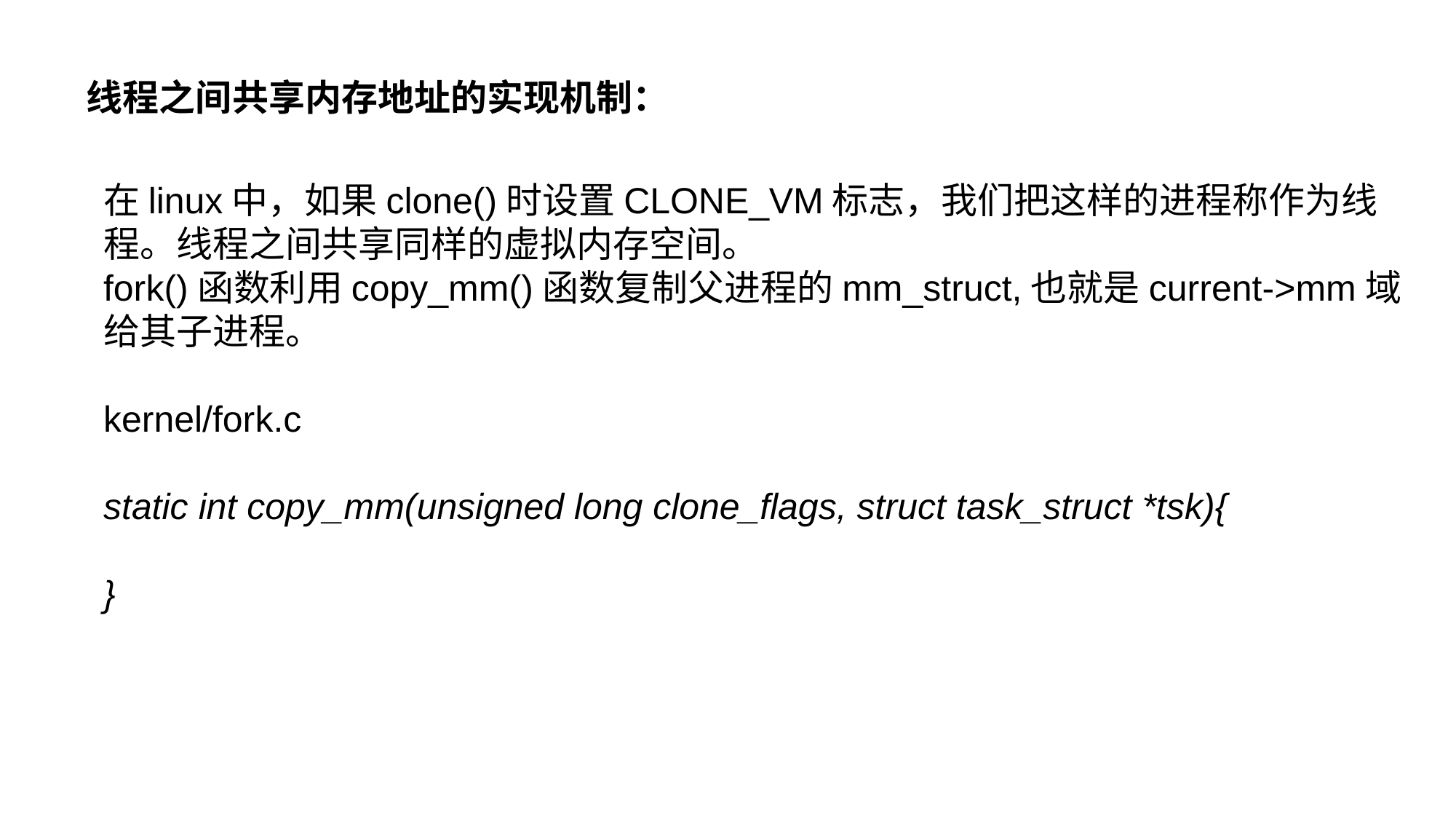

线程之间共享内存地址的实现机制：
在linux中，如果clone()时设置CLONE_VM标志，我们把这样的进程称作为线程。线程之间共享同样的虚拟内存空间。
fork()函数利用copy_mm()函数复制父进程的mm_struct,也就是current->mm域给其子进程。

kernel/fork.c

static int copy_mm(unsigned long clone_flags, struct task_struct *tsk){

}